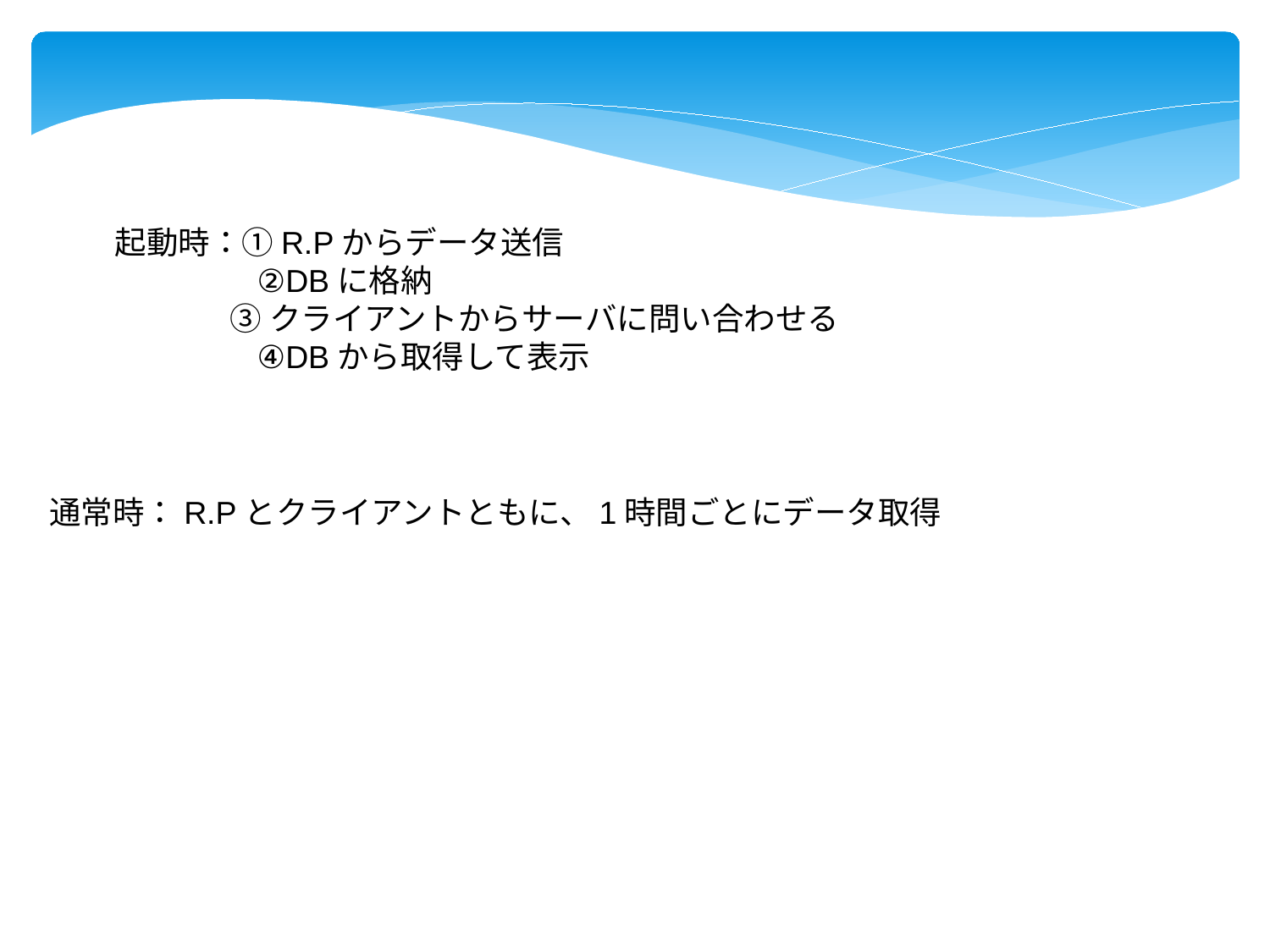

起動時：①R.Pからデータ送信
                ②DBに格納
                ③クライアントからサーバに問い合わせる
                ④DBから取得して表示
通常時：R.Pとクライアントともに、1時間ごとにデータ取得